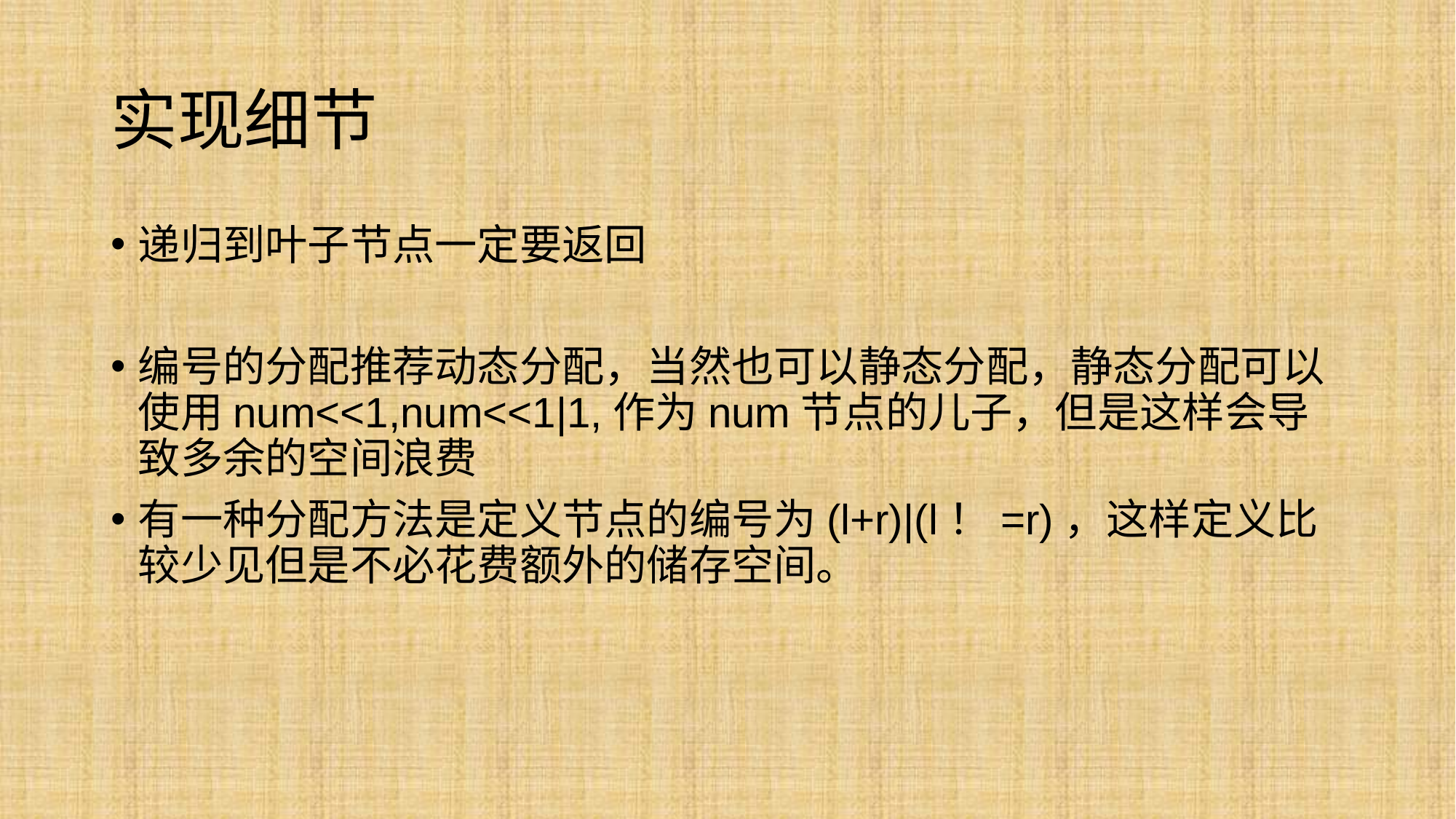

# 实现细节
递归到叶子节点一定要返回

编号的分配推荐动态分配，当然也可以静态分配，静态分配可以使用num<<1,num<<1|1,作为num节点的儿子，但是这样会导致多余的空间浪费
有一种分配方法是定义节点的编号为(l+r)|(l！=r)，这样定义比较少见但是不必花费额外的储存空间。